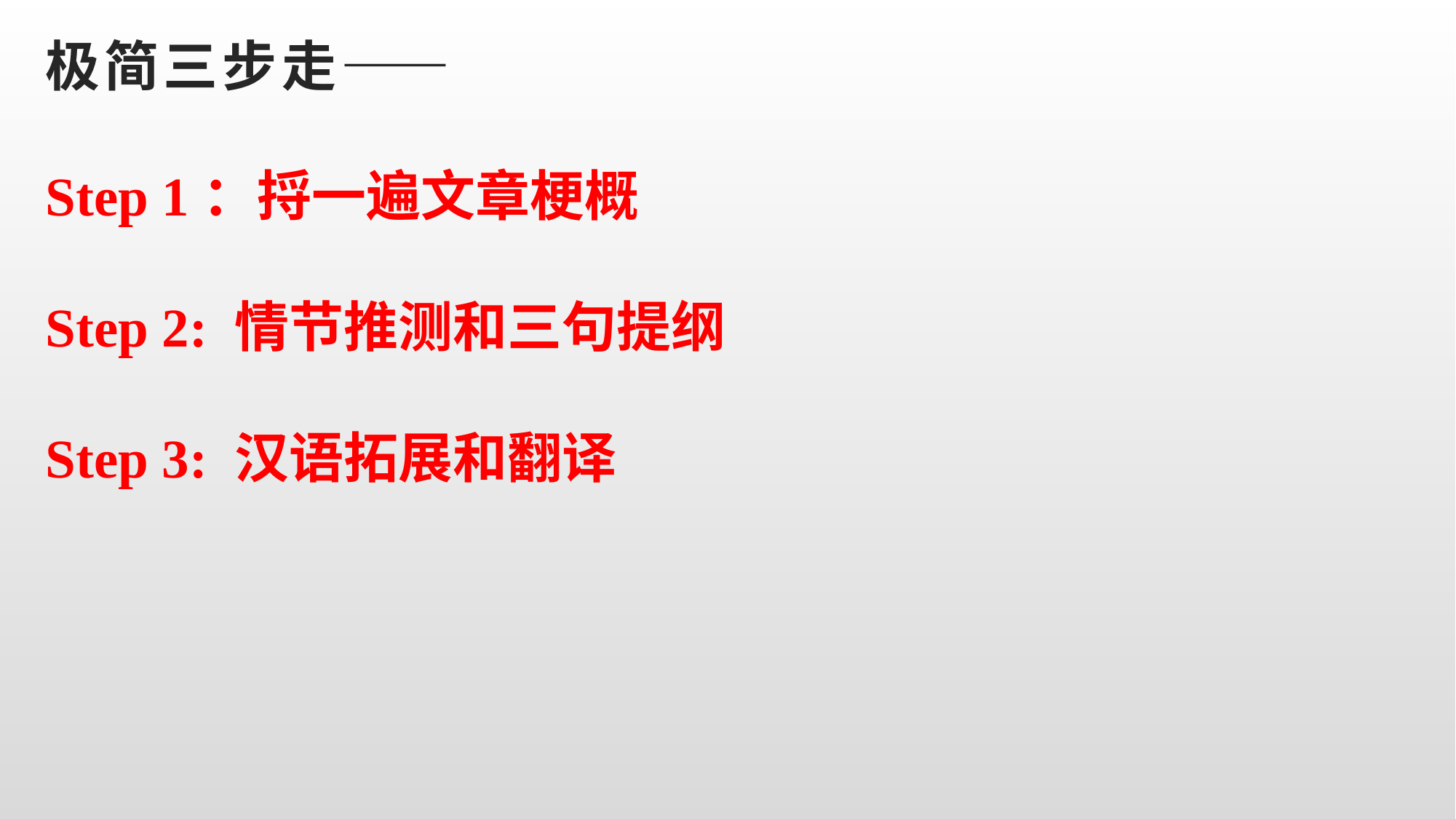

# 极简三步走——
Step 1：捋一遍文章梗概
Step 2: 情节推测和三句提纲
Step 3: 汉语拓展和翻译